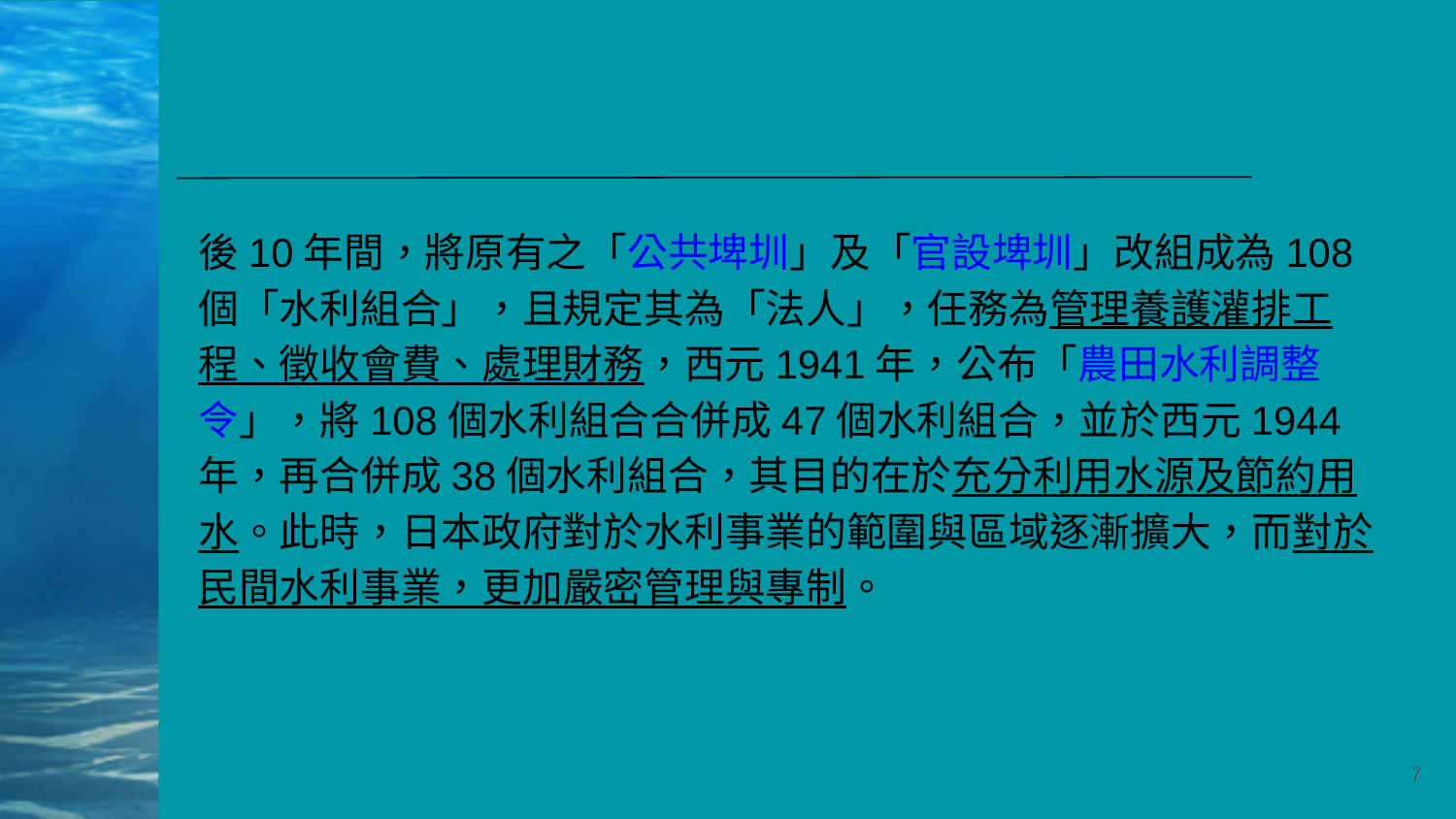

後10年間，將原有之「公共埤圳」及「官設埤圳」改組成為108個「水利組合」，且規定其為「法人」，任務為管理養護灌排工程、徵收會費、處理財務，西元1941年，公布「農田水利調整令」，將108個水利組合合併成47個水利組合，並於西元1944年，再合併成38個水利組合，其目的在於充分利用水源及節約用水。此時，日本政府對於水利事業的範圍與區域逐漸擴大，而對於民間水利事業，更加嚴密管理與專制。